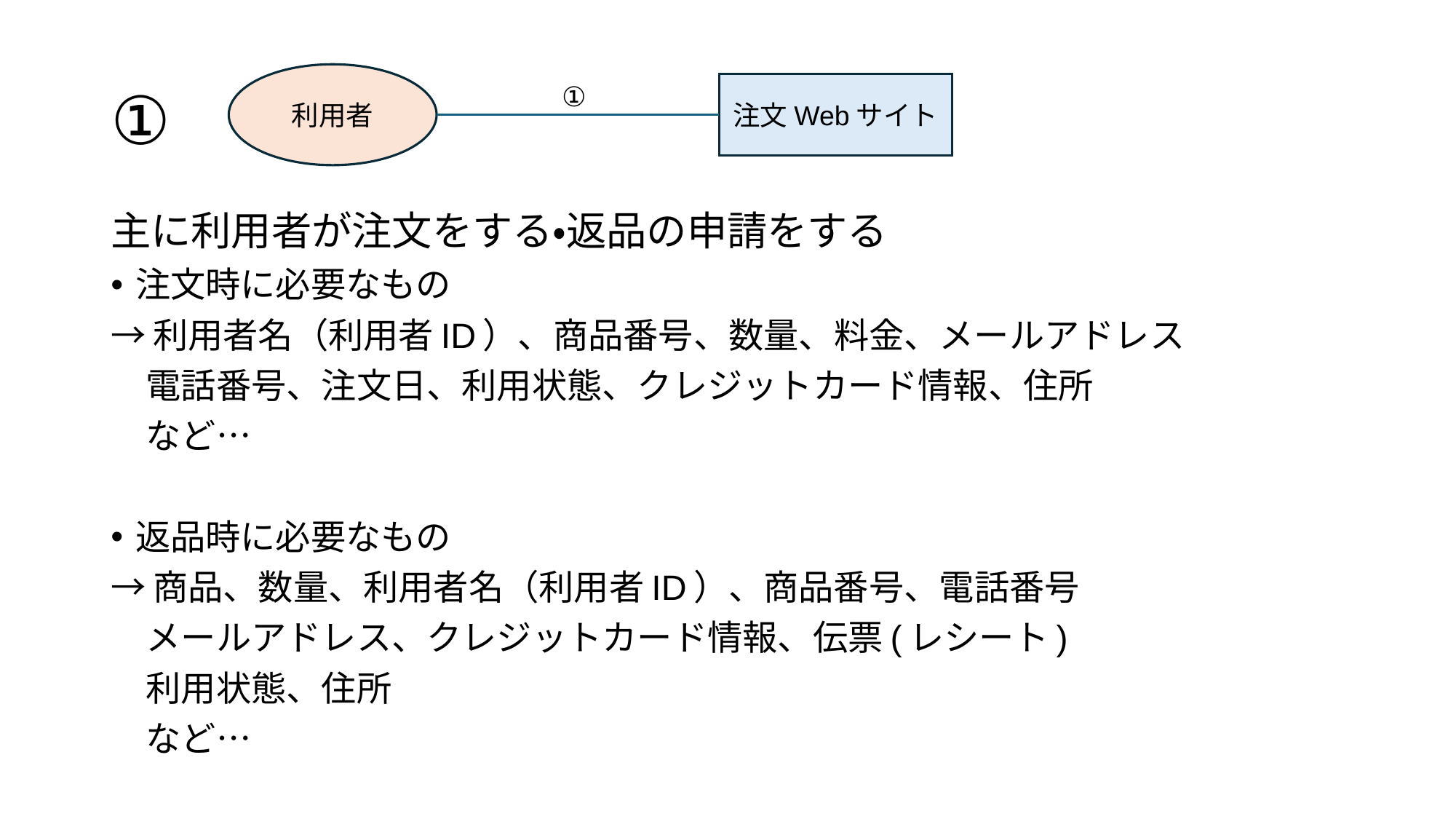

# ①
利用者
①
注文Webサイト
主に利用者が注文をする・返品の申請をする
注文時に必要なもの
→利用者名（利用者ID）、商品番号、数量、料金、メールアドレス
　電話番号、注文日、利用状態、クレジットカード情報、住所
　など…

返品時に必要なもの
→商品、数量、利用者名（利用者ID）、商品番号、電話番号
　メールアドレス、クレジットカード情報、伝票(レシート)
　利用状態、住所
　など…